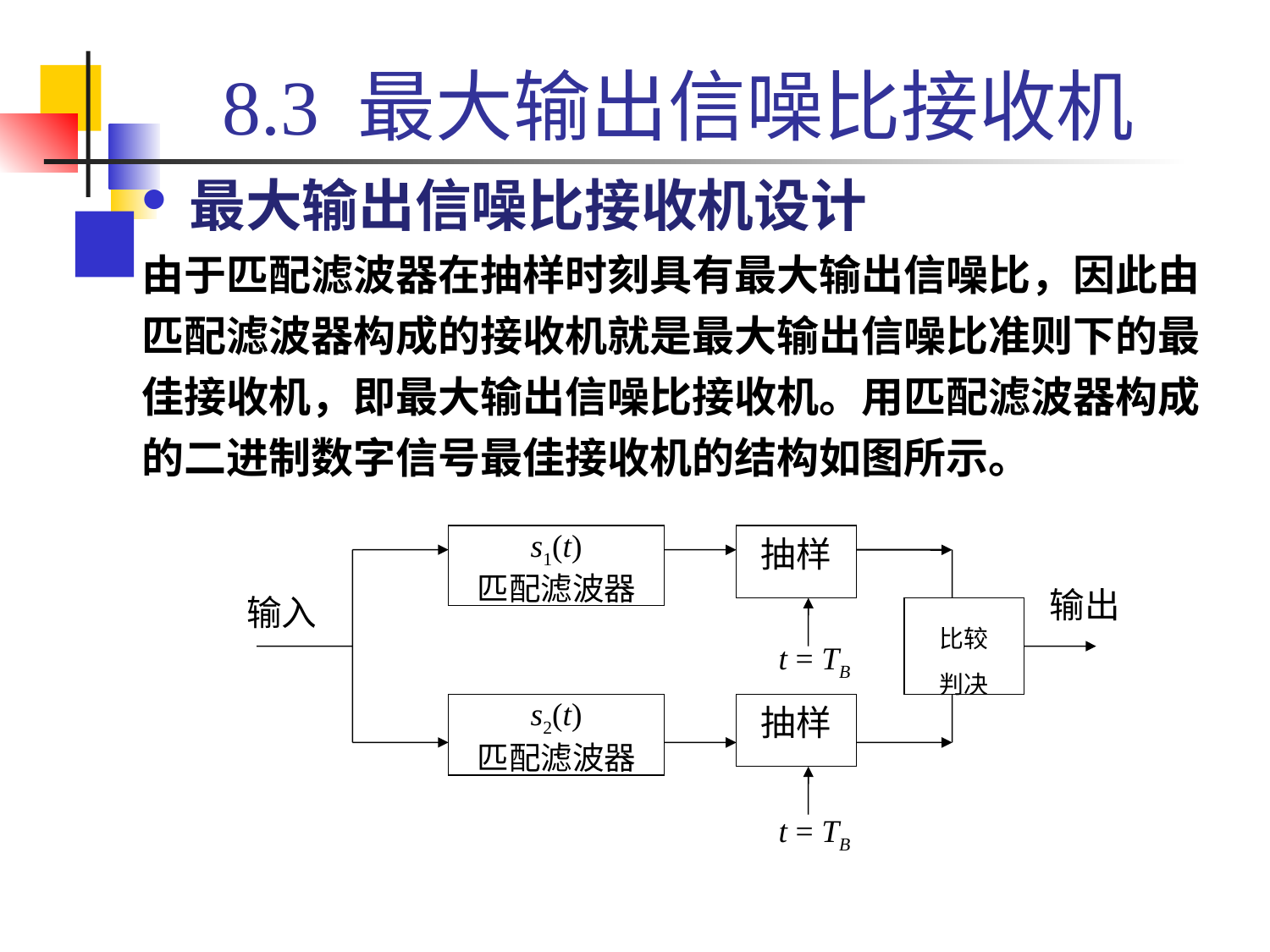

# 8.3 最大输出信噪比接收机
最大输出信噪比接收机设计
由于匹配滤波器在抽样时刻具有最大输出信噪比，因此由匹配滤波器构成的接收机就是最大输出信噪比准则下的最佳接收机，即最大输出信噪比接收机。用匹配滤波器构成的二进制数字信号最佳接收机的结构如图所示。
s1(t)
匹配滤波器
抽样

比较
判决
t = TB

s2(t)
匹配滤波器
抽样

t = TB
输出
输入
38